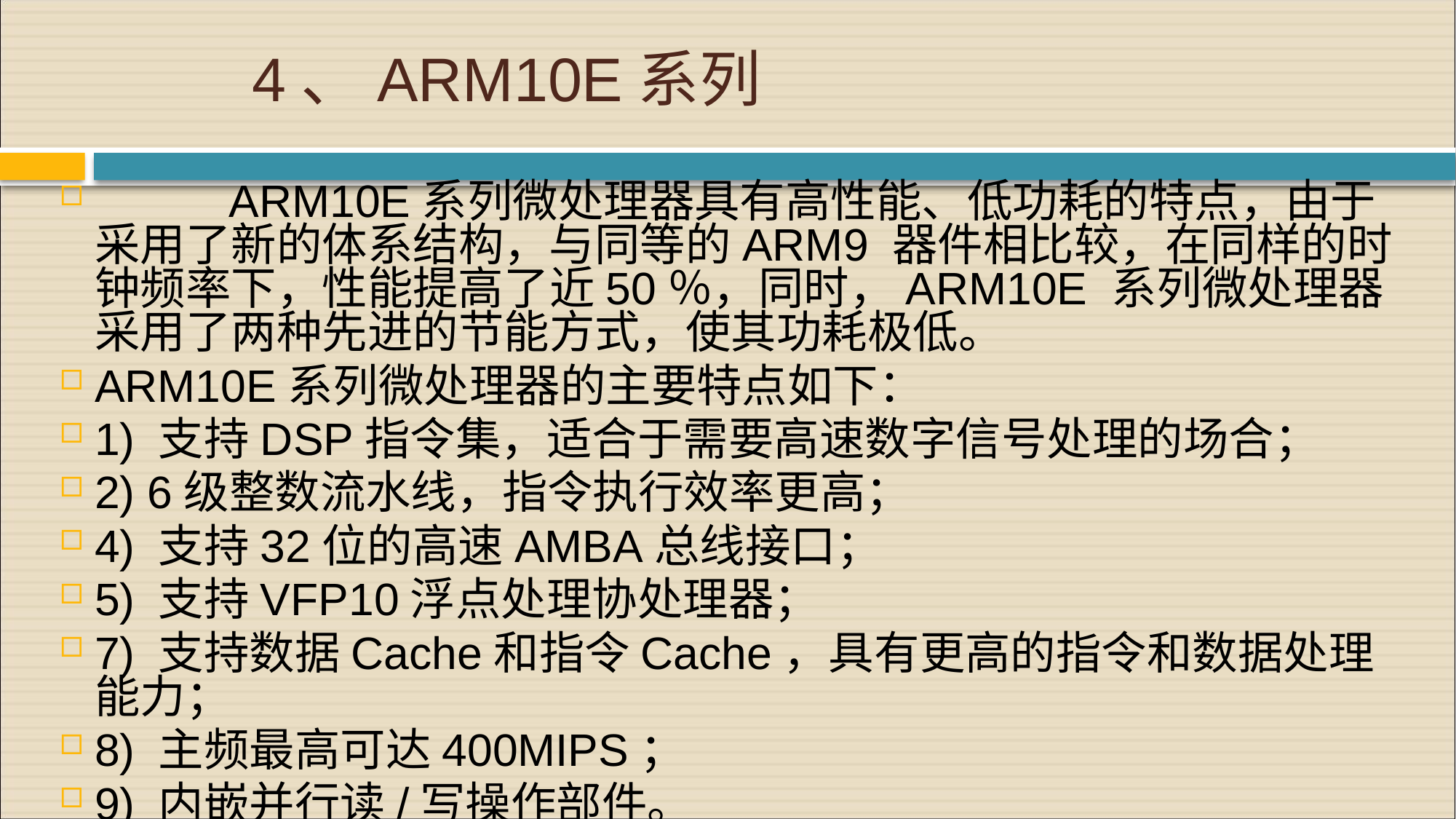

# 4、ARM10E系列
	  ARM10E系列微处理器具有高性能、低功耗的特点，由于采用了新的体系结构，与同等的ARM9 器件相比较，在同样的时钟频率下，性能提高了近50％，同时，ARM10E 系列微处理器采用了两种先进的节能方式，使其功耗极低。
ARM10E系列微处理器的主要特点如下：
1) 支持DSP指令集，适合于需要高速数字信号处理的场合；
2) 6级整数流水线，指令执行效率更高；
4) 支持32位的高速AMBA总线接口；
5) 支持VFP10浮点处理协处理器；
7) 支持数据Cache和指令Cache，具有更高的指令和数据处理能力；
8) 主频最高可达400MIPS；
9) 内嵌并行读/写操作部件。